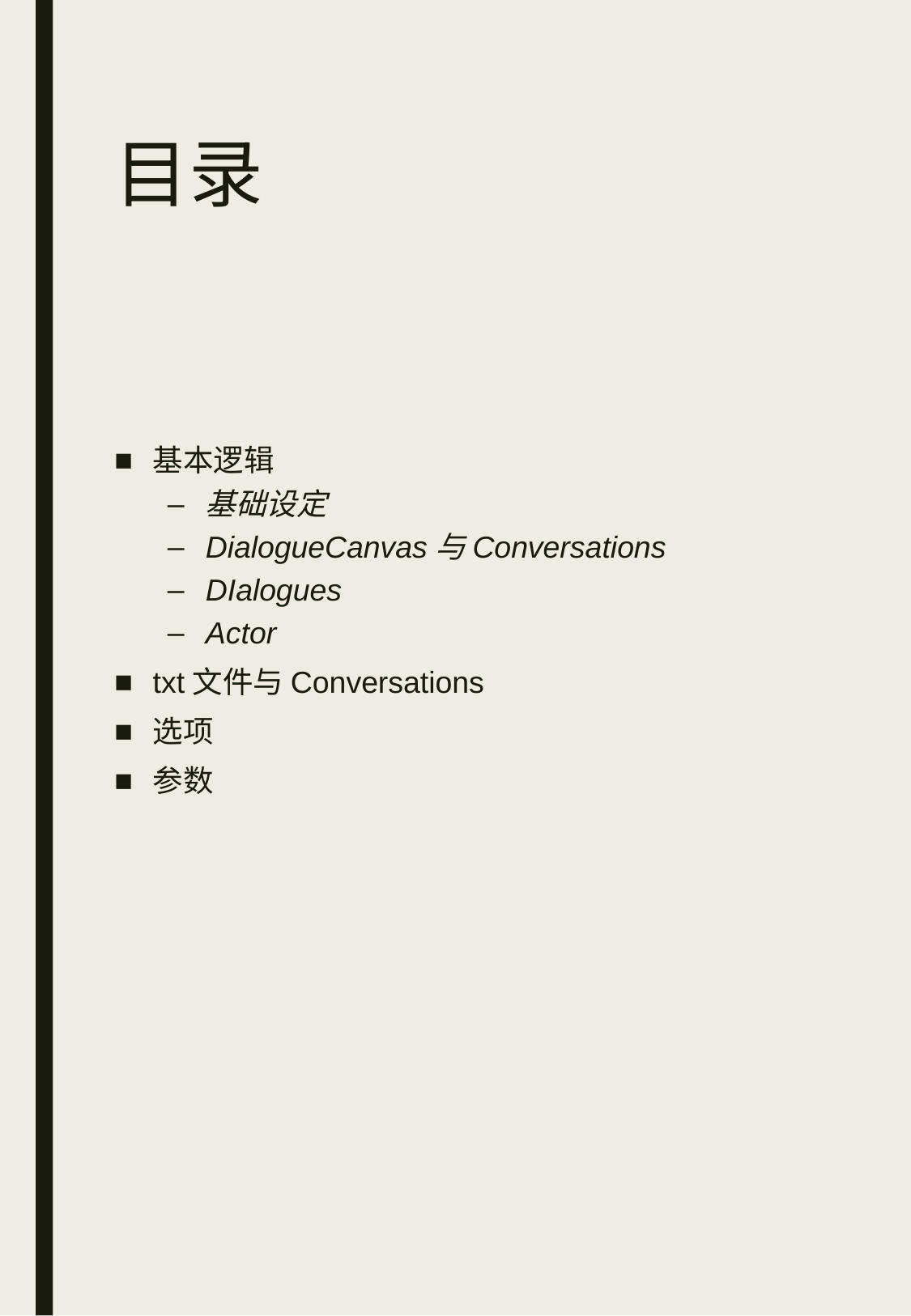

# 目录
基本逻辑
基础设定
DialogueCanvas与Conversations
DIalogues
Actor
txt文件与Conversations
选项
参数